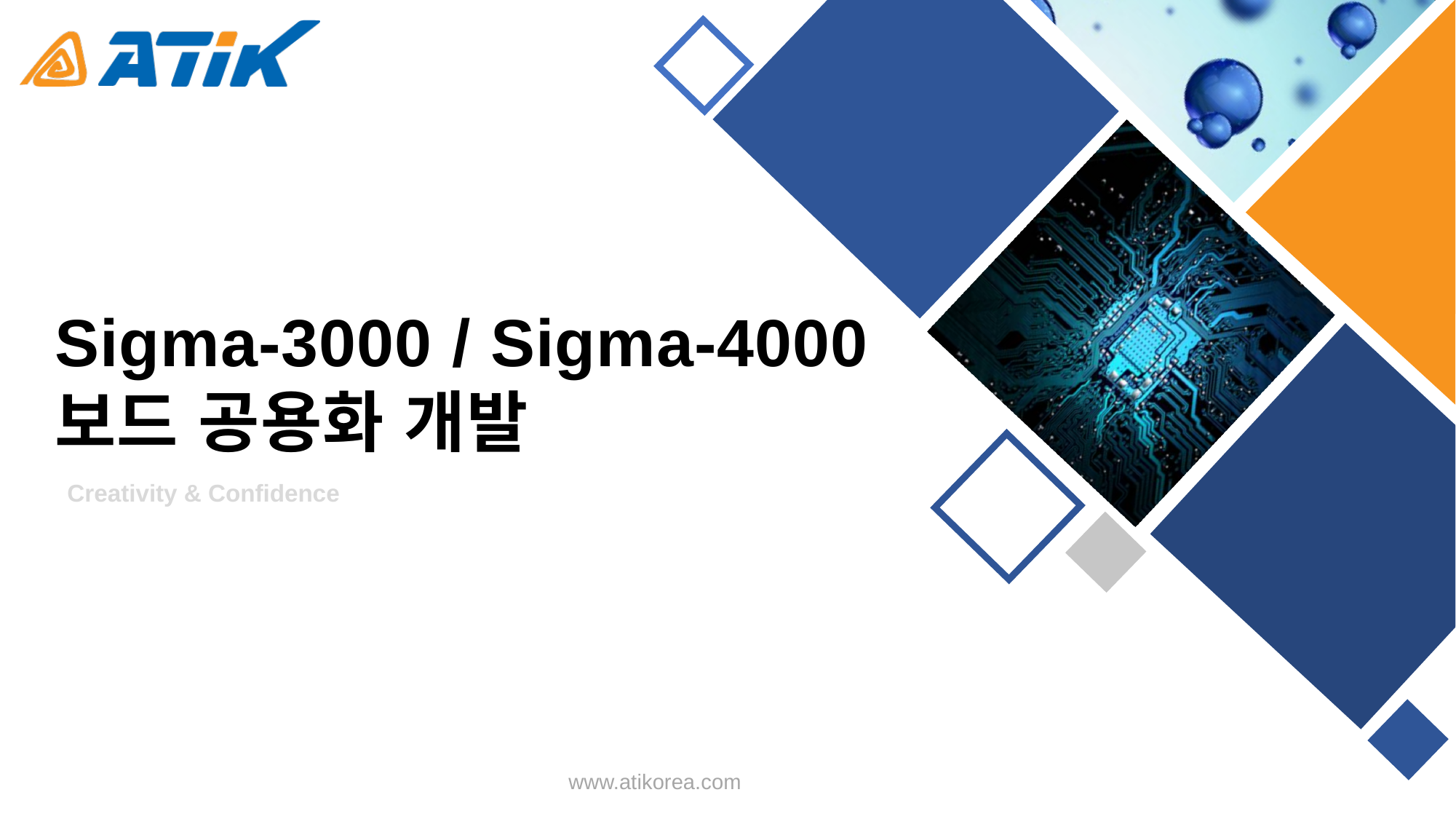

Sigma-3000 / Sigma-4000
보드 공용화 개발
Creativity & Confidence
www.atikorea.com